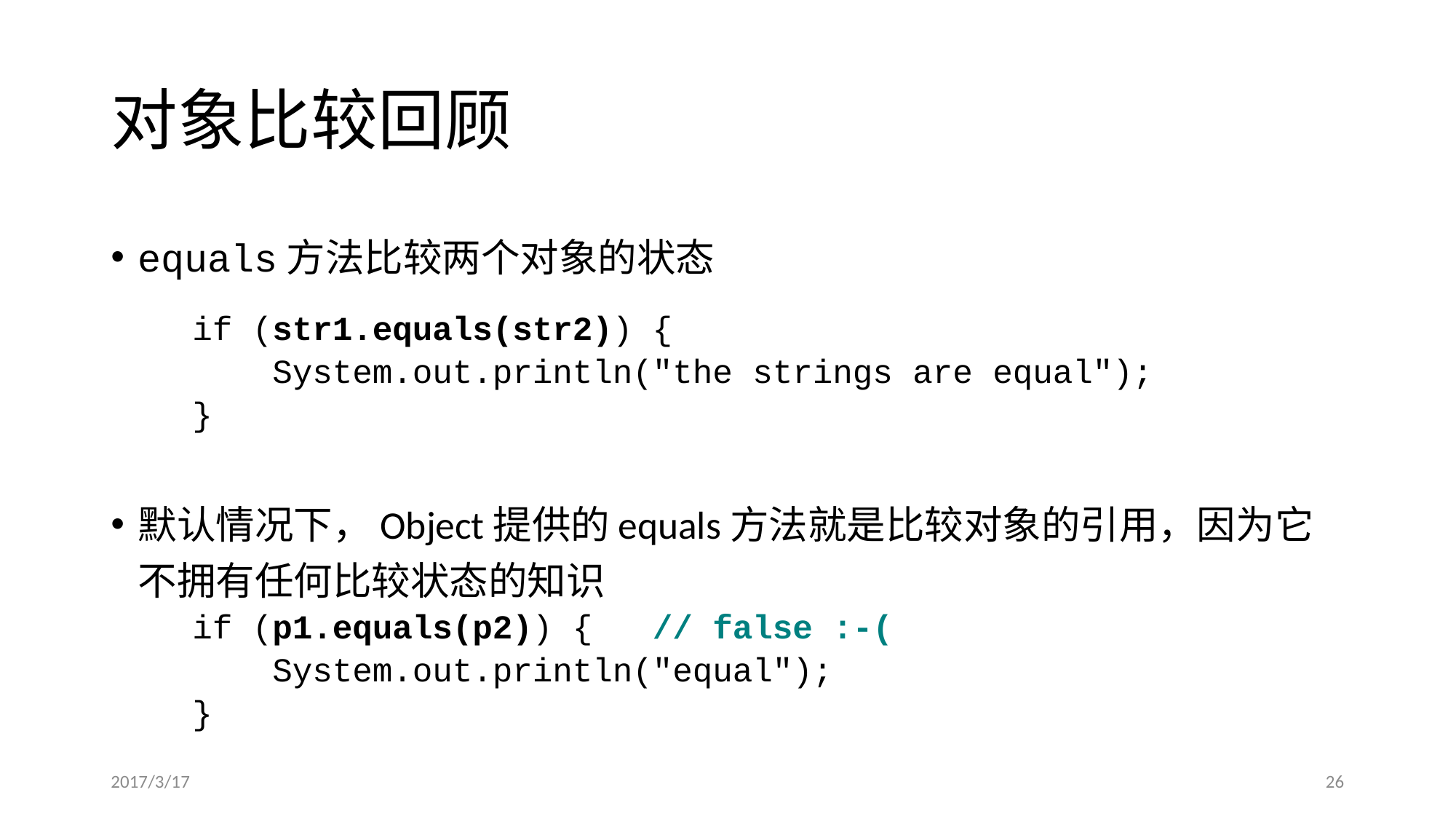

# 对象比较回顾
equals方法比较两个对象的状态

	if (str1.equals(str2)) {
	    System.out.println("the strings are equal");
	}

默认情况下，Object提供的equals方法就是比较对象的引用，因为它不拥有任何比较状态的知识
	if (p1.equals(p2)) {   // false :-(
	    System.out.println("equal");
	}
2017/3/17
26